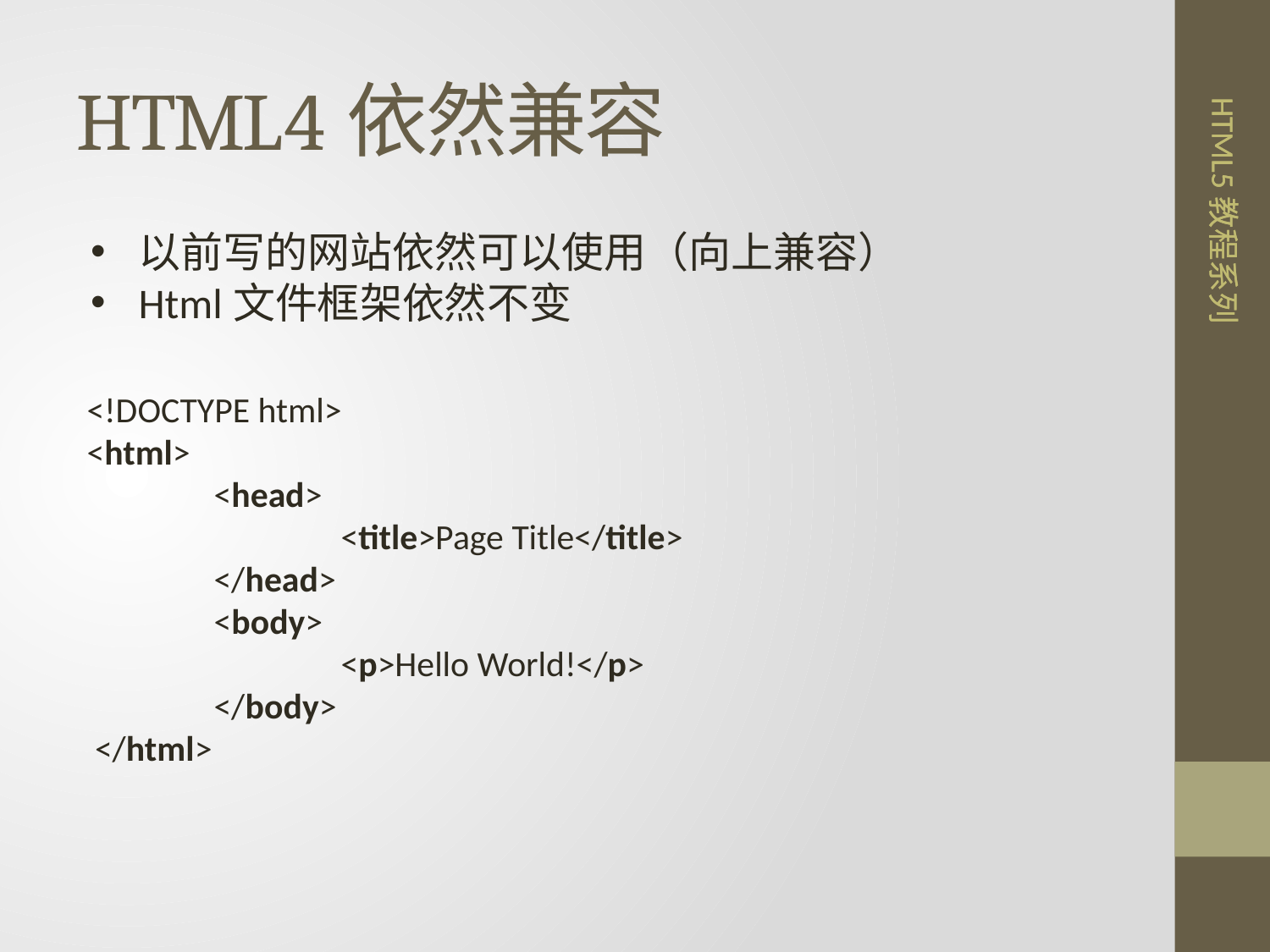

# HTML4依然兼容
以前写的网站依然可以使用（向上兼容）
Html文件框架依然不变
<!DOCTYPE html>
<html>
	<head>
 		<title>Page Title</title>
	</head>
	<body>
		<p>Hello World!</p>
	</body>
 </html>